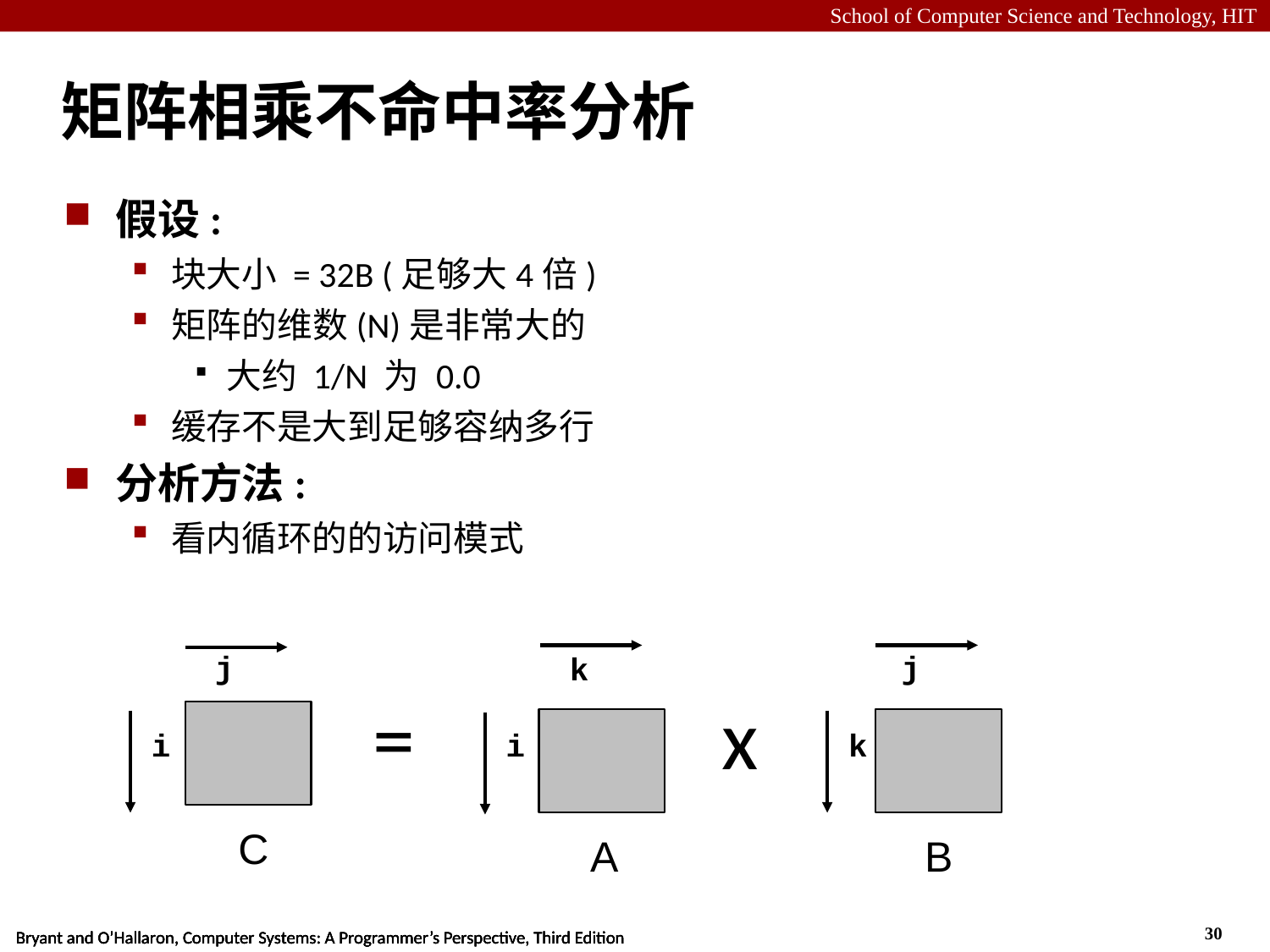

# 矩阵相乘不命中率分析
假设:
块大小 = 32B (足够大4倍)
矩阵的维数(N)是非常大的
大约 1/N 为 0.0
缓存不是大到足够容纳多行
分析方法:
看内循环的的访问模式

j
j
k
=
x

i
i
k

C
A
B